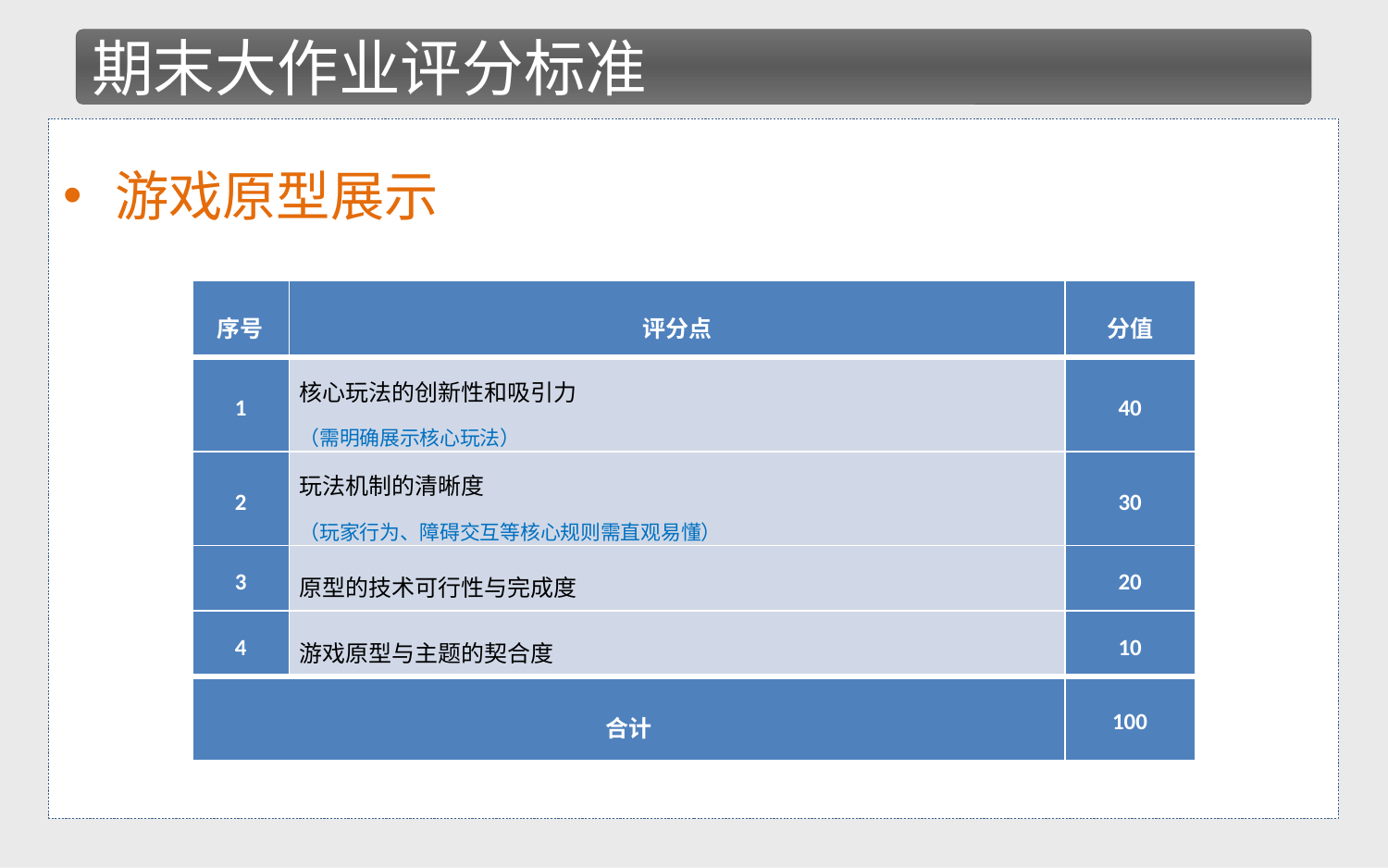

期末大作业评分标准

游戏原型展示

| 序号 | 评分点 | 分值 |
| --- | --- | --- |
| 1 | 核心玩法的创新性和吸引力 （需明确展示核心玩法） | 40 |
| 2 | 玩法机制的清晰度 （玩家行为、障碍交互等核心规则需直观易懂） | 30 |
| 3 | 原型的技术可行性与完成度 | 20 |
| 4 | 游戏原型与主题的契合度 | 10 |
| 合计 |  | 100 |